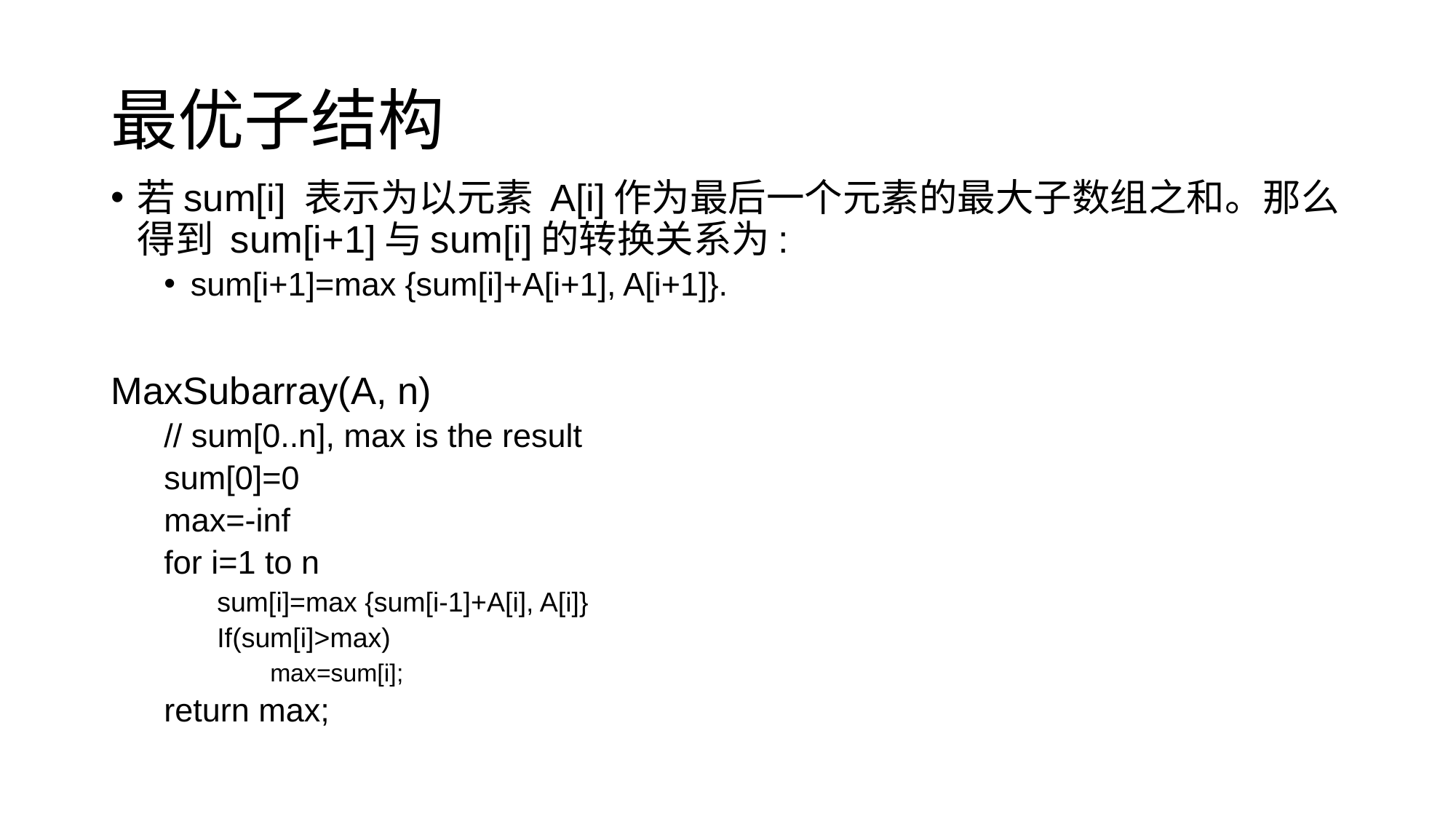

# 最优子结构
若sum[i] 表示为以元素 A[i]作为最后一个元素的最大子数组之和。那么得到 sum[i+1]与sum[i]的转换关系为:
sum[i+1]=max {sum[i]+A[i+1], A[i+1]}.

MaxSubarray(A, n)
// sum[0..n], max is the result
sum[0]=0
max=-inf
for i=1 to n
sum[i]=max {sum[i-1]+A[i], A[i]}
If(sum[i]>max)
max=sum[i];
return max;